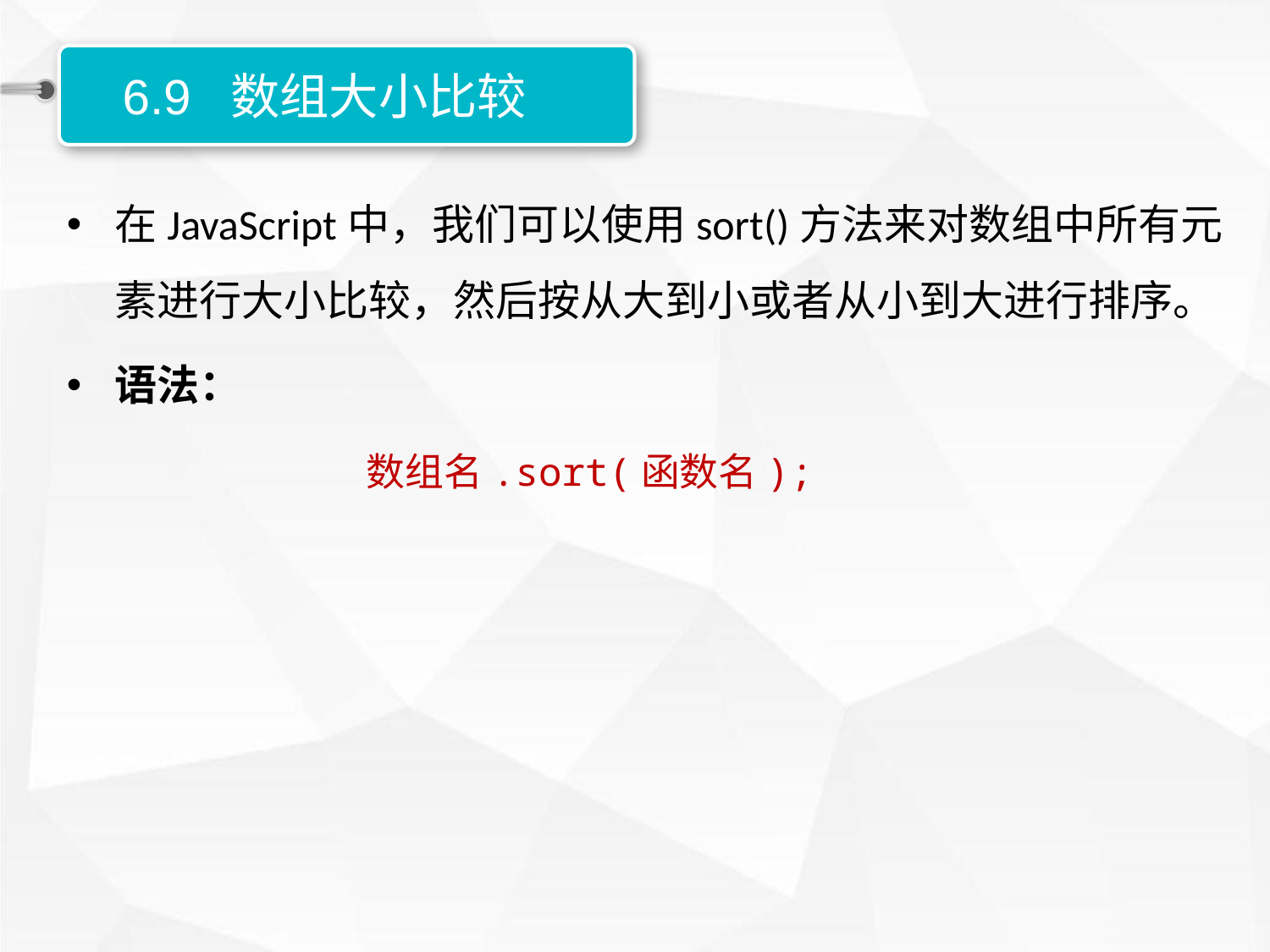

6.9  数组大小比较

在JavaScript中，我们可以使用sort()方法来对数组中所有元素进行大小比较，然后按从大到小或者从小到大进行排序。
语法：
数组名.sort(函数名);